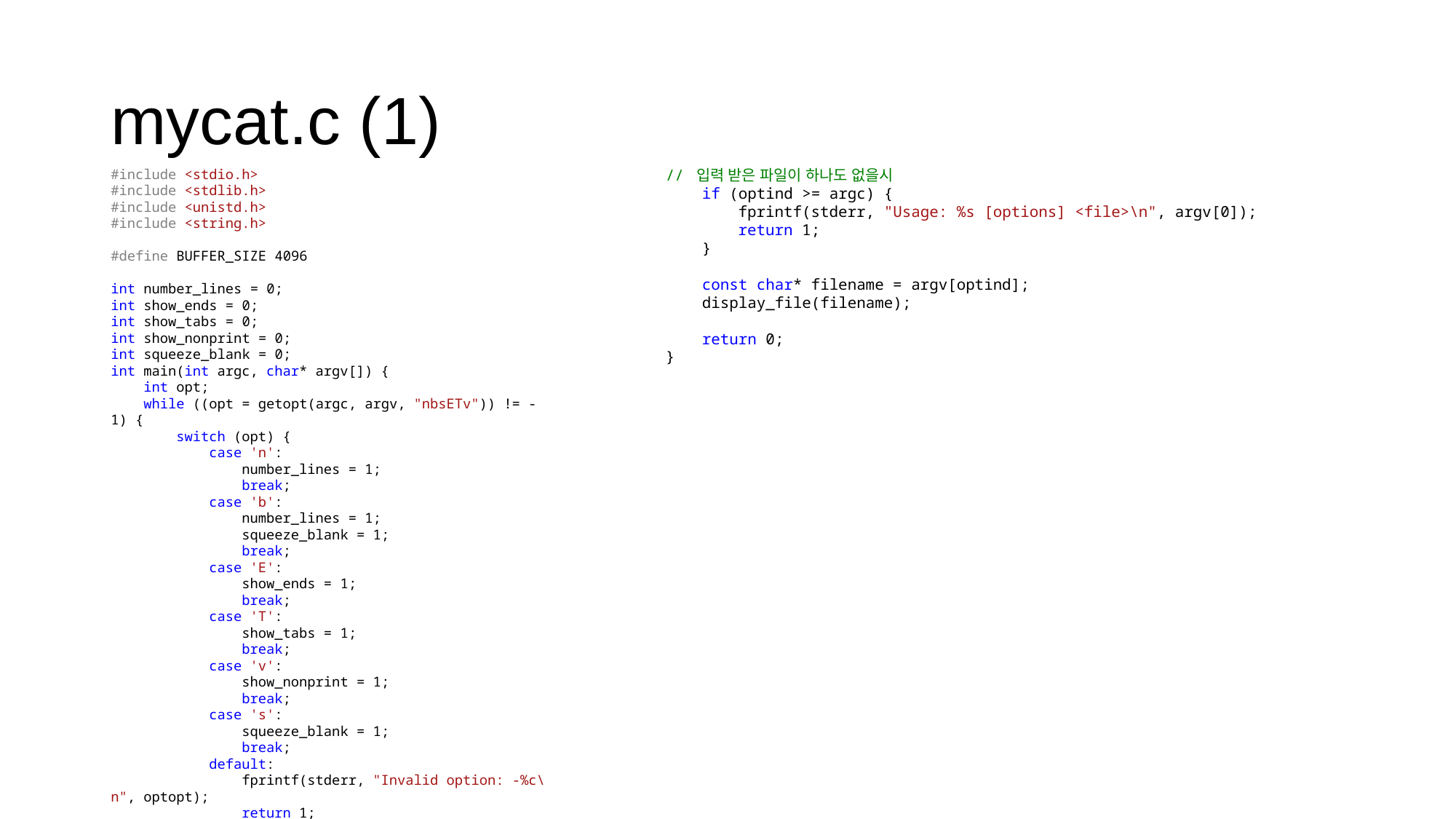

# mycat.c (1)
#include <stdio.h>
#include <stdlib.h>
#include <unistd.h>
#include <string.h>

#define BUFFER_SIZE 4096

int number_lines = 0;
int show_ends = 0;
int show_tabs = 0;
int show_nonprint = 0;
int squeeze_blank = 0;
int main(int argc, char* argv[]) {
    int opt;
    while ((opt = getopt(argc, argv, "nbsETv")) != -1) {
        switch (opt) {
            case 'n':
                number_lines = 1;
                break;
            case 'b':
                number_lines = 1;
                squeeze_blank = 1;
                break;
            case 'E':
                show_ends = 1;
                break;
            case 'T':
                show_tabs = 1;
                break;
            case 'v':
                show_nonprint = 1;
                break;
            case 's':
                squeeze_blank = 1;
                break;
            default:
                fprintf(stderr, "Invalid option: -%c\n", optopt);
                return 1;
        }
    }

// 입력 받은 파일이 하나도 없을시
    if (optind >= argc) {
        fprintf(stderr, "Usage: %s [options] <file>\n", argv[0]);
        return 1;
    }

    const char* filename = argv[optind];
    display_file(filename);

    return 0;
}